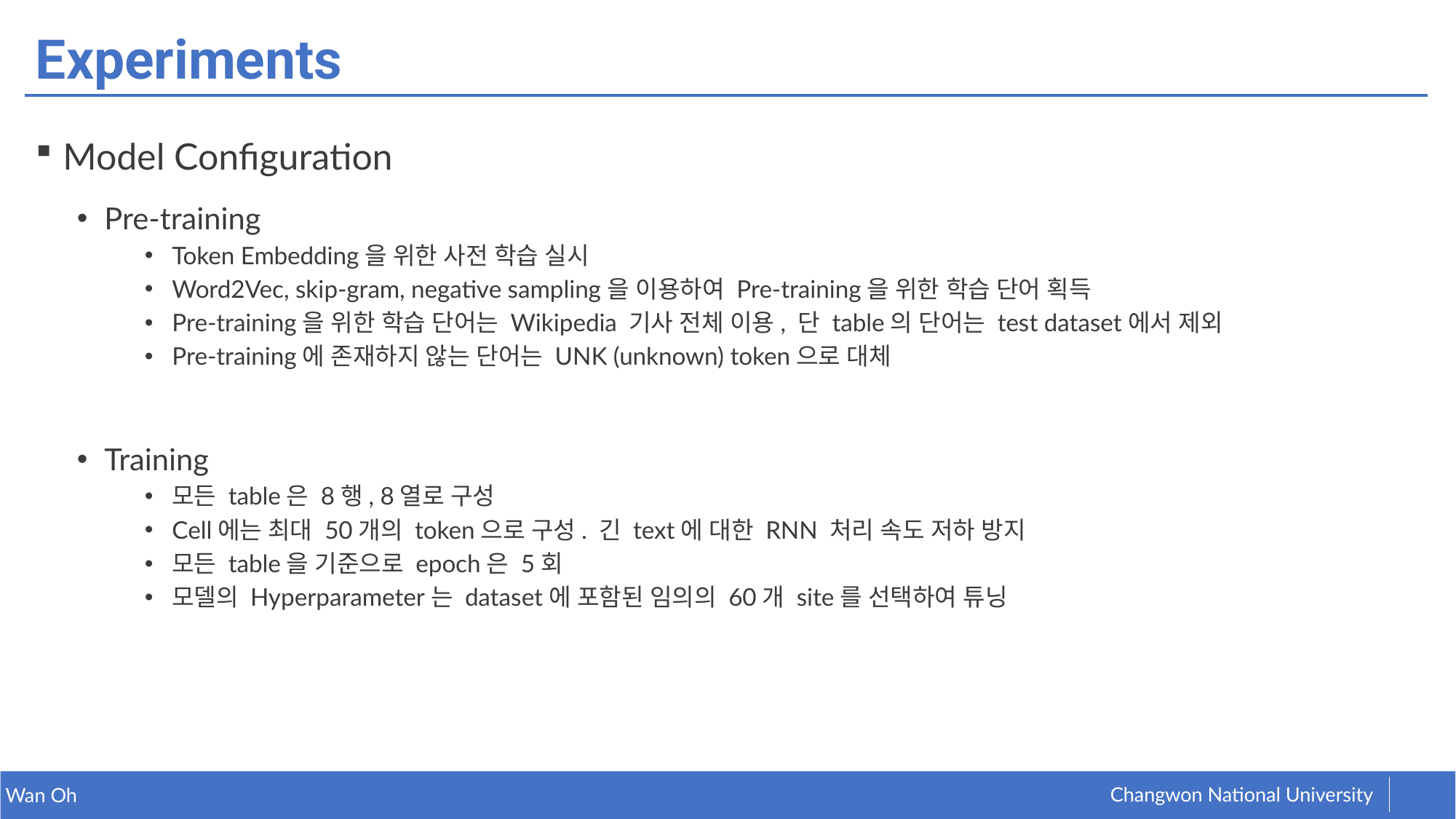

# Experiments
Model Configuration
Pre-training
Token Embedding을 위한 사전 학습 실시
Word2Vec, skip-gram, negative sampling을 이용하여 Pre-training을 위한 학습 단어 획득
Pre-training을 위한 학습 단어는 Wikipedia 기사 전체 이용, 단 table의 단어는 test dataset에서 제외
Pre-training에 존재하지 않는 단어는 UNK (unknown) token으로 대체

Training
모든 table은 8행, 8열로 구성
Cell에는 최대 50개의 token으로 구성. 긴 text에 대한 RNN 처리 속도 저하 방지
모든 table을 기준으로 epoch은 5회
모델의 Hyperparameter는 dataset에 포함된 임의의 60개 site를 선택하여 튜닝